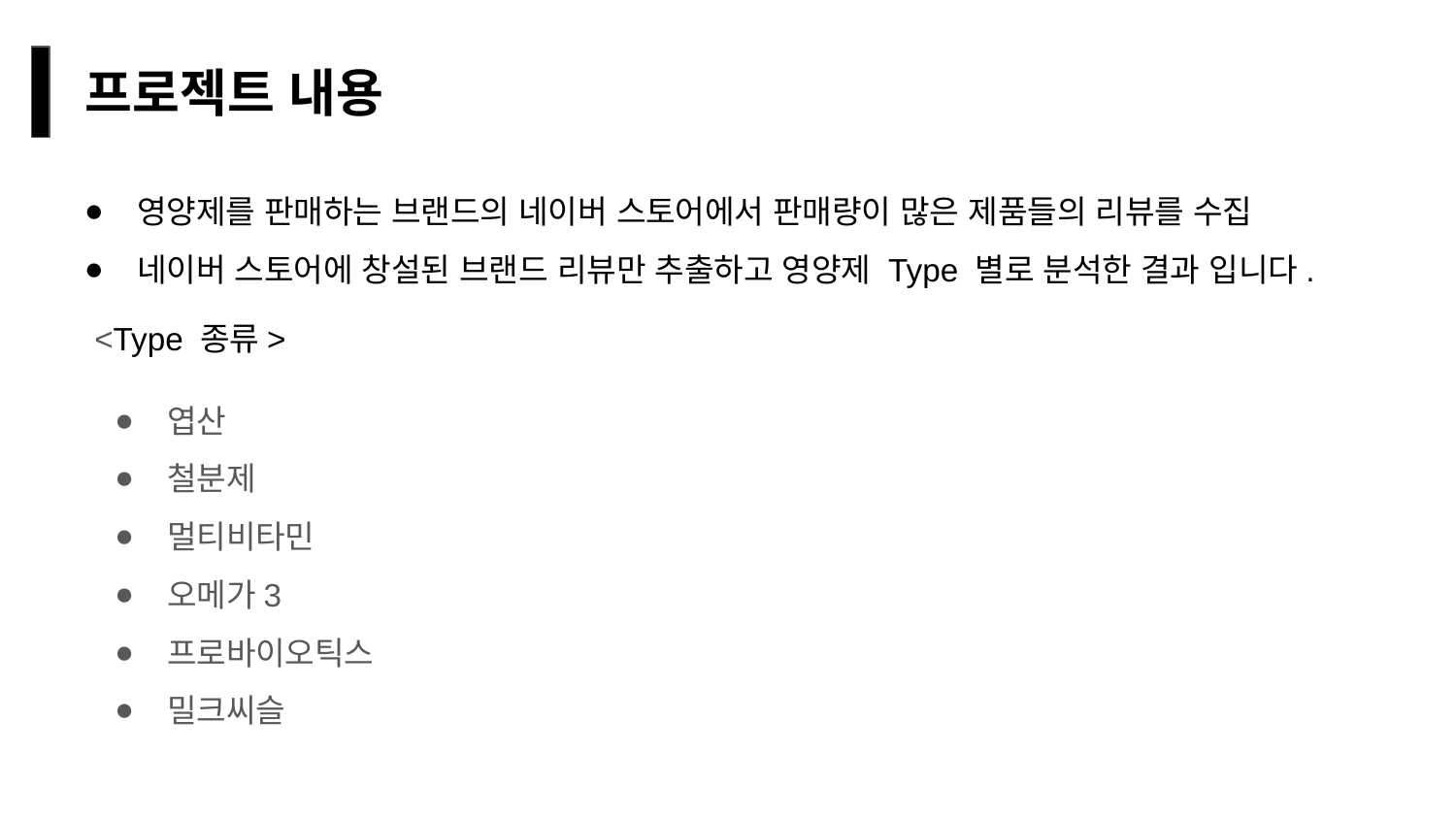

# 프로젝트 내용
영양제를 판매하는 브랜드의 네이버 스토어에서 판매량이 많은 제품들의 리뷰를 수집
네이버 스토어에 창설된 브랜드 리뷰만 추출하고 영양제 Type 별로 분석한 결과 입니다.
<Type 종류>
엽산
철분제
멀티비타민
오메가3
프로바이오틱스
밀크씨슬